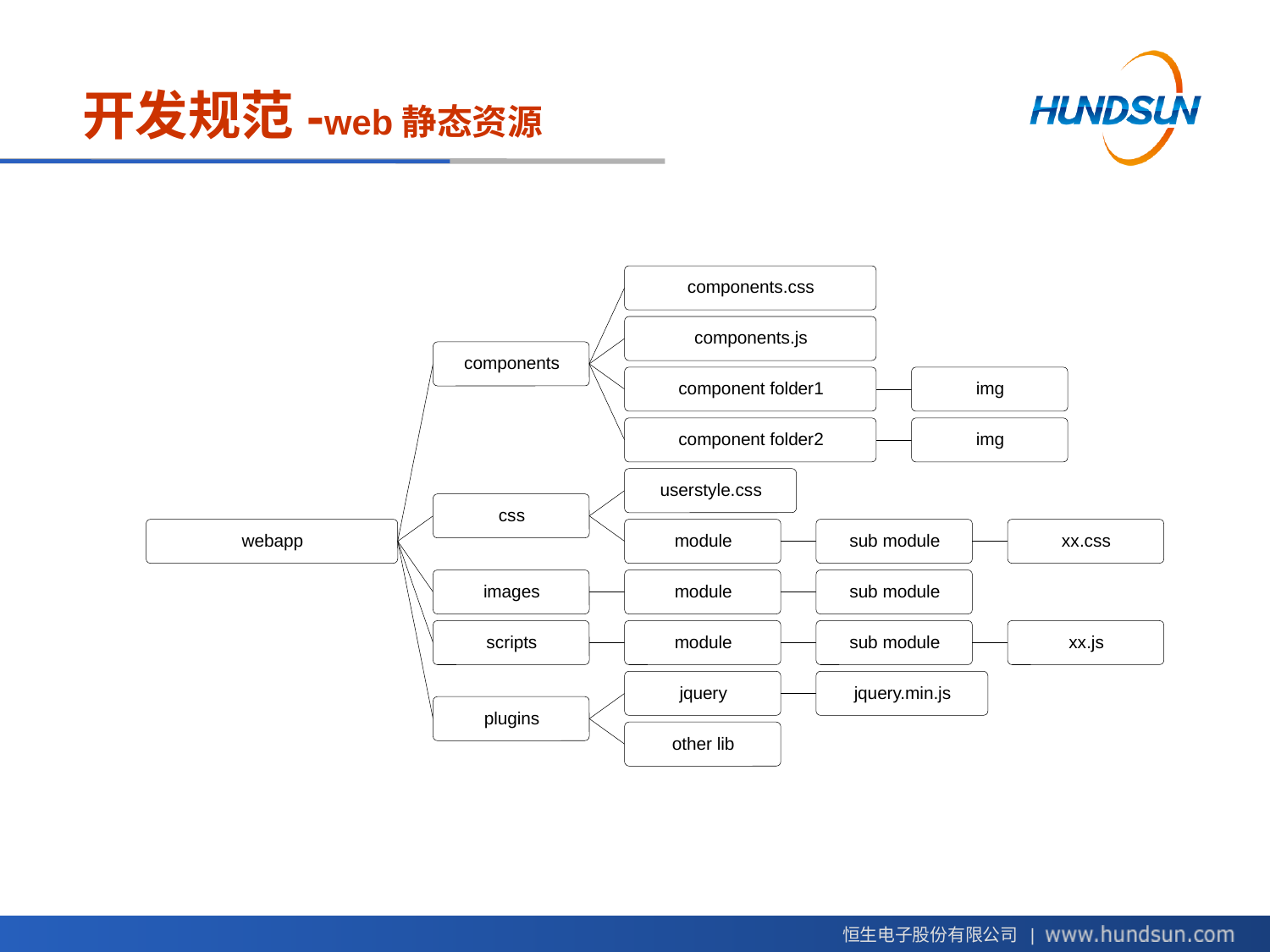

# 开发规范-web静态资源
webapp

components

components.css

components.js

component folder1

img

component folder2

img

css

userstyle.css

module

sub module

xx.css

images

module

sub module

scripts

module

sub module

xx.js

plugins

jquery

jquery.min.js

other lib